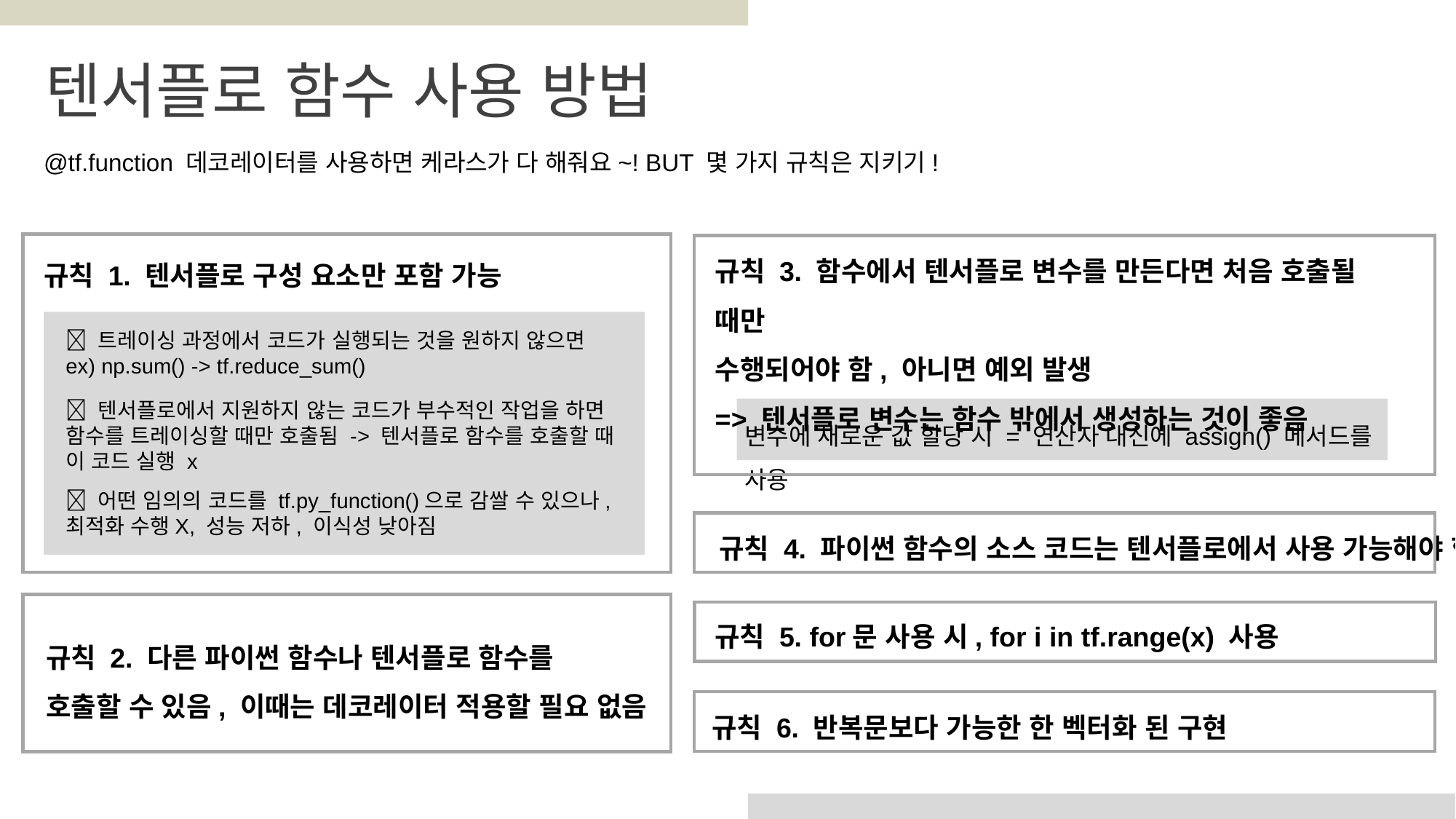

텐서플로 함수 사용 방법

@tf.function 데코레이터를 사용하면 케라스가 다 해줘요~! BUT 몇 가지 규칙은 지키기!

규칙 3. 함수에서 텐서플로 변수를 만든다면 처음 호출될 때만
수행되어야 함, 아니면 예외 발생
=> 텐서플로 변수는 함수 밖에서 생성하는 것이 좋음

규칙 1. 텐서플로 구성 요소만 포함 가능
🤎 트레이싱 과정에서 코드가 실행되는 것을 원하지 않으면
ex) np.sum() -> tf.reduce_sum()
🤎 텐서플로에서 지원하지 않는 코드가 부수적인 작업을 하면
함수를 트레이싱할 때만 호출됨 -> 텐서플로 함수를 호출할 때
이 코드 실행 x
변수에 새로운 값 할당 시 = 연산자 대신에 assign() 메서드를 사용

🤎 어떤 임의의 코드를 tf.py_function()으로 감쌀 수 있으나,
최적화 수행X, 성능 저하, 이식성 낮아짐
규칙 4. 파이썬 함수의 소스 코드는 텐서플로에서 사용 가능해야 함

규칙 5. for문 사용 시, for i in tf.range(x) 사용

규칙 2. 다른 파이썬 함수나 텐서플로 함수를
호출할 수 있음, 이때는 데코레이터 적용할 필요 없음
규칙 6. 반복문보다 가능한 한 벡터화 된 구현